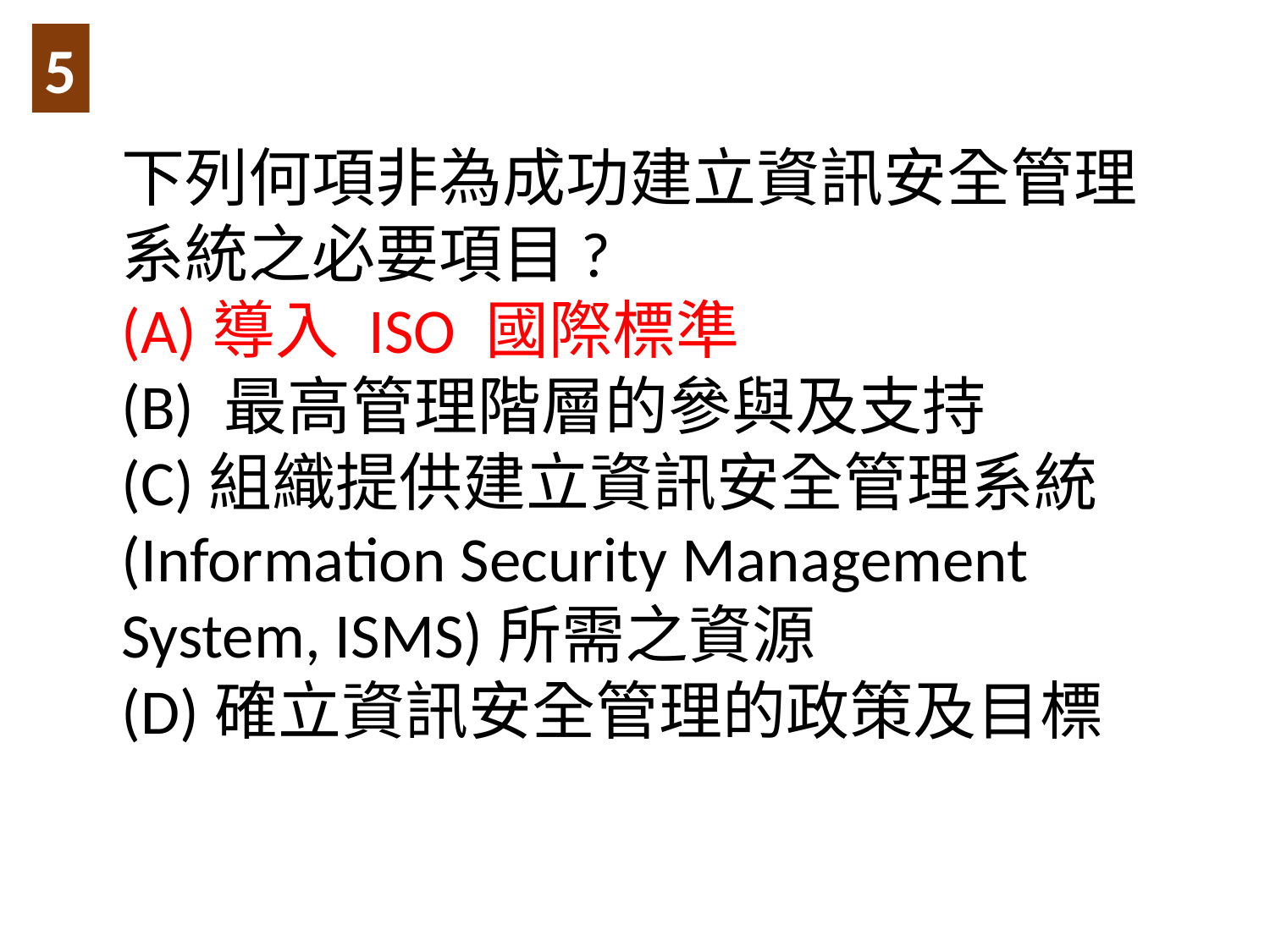

5
下列何項非為成功建立資訊安全管理系統之必要項目?
(A)導入 ISO 國際標準
(B) 最高管理階層的參與及支持
(C)組織提供建立資訊安全管理系統(Information Security Management System, ISMS)所需之資源
(D)確立資訊安全管理的政策及目標